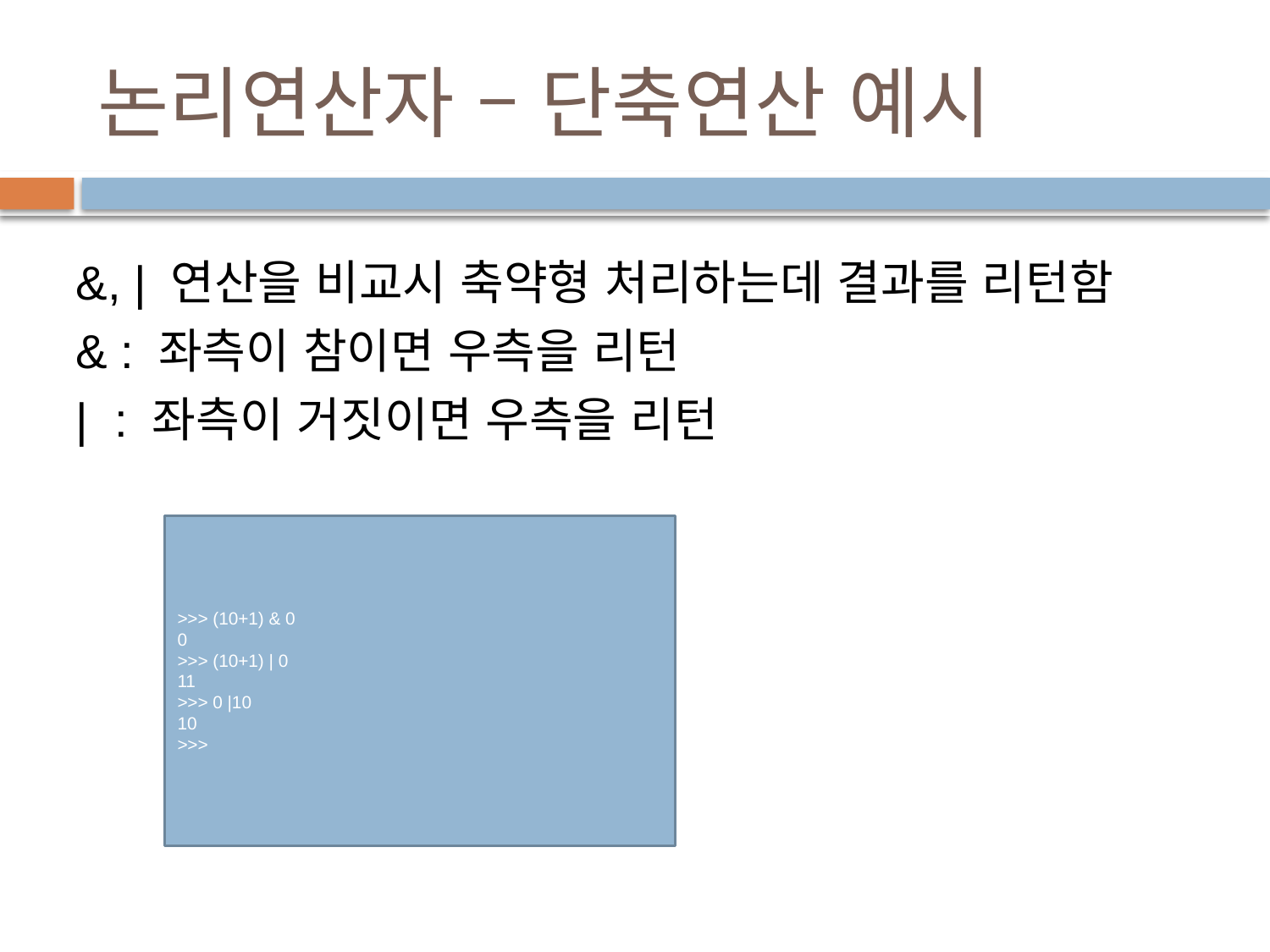

# 논리연산자 – 단축연산 예시
&, | 연산을 비교시 축약형 처리하는데 결과를 리턴함
& : 좌측이 참이면 우측을 리턴
|  : 좌측이 거짓이면 우측을 리턴
>>> (10+1) & 0
0
>>> (10+1) | 0
11
>>> 0 |10
10
>>>